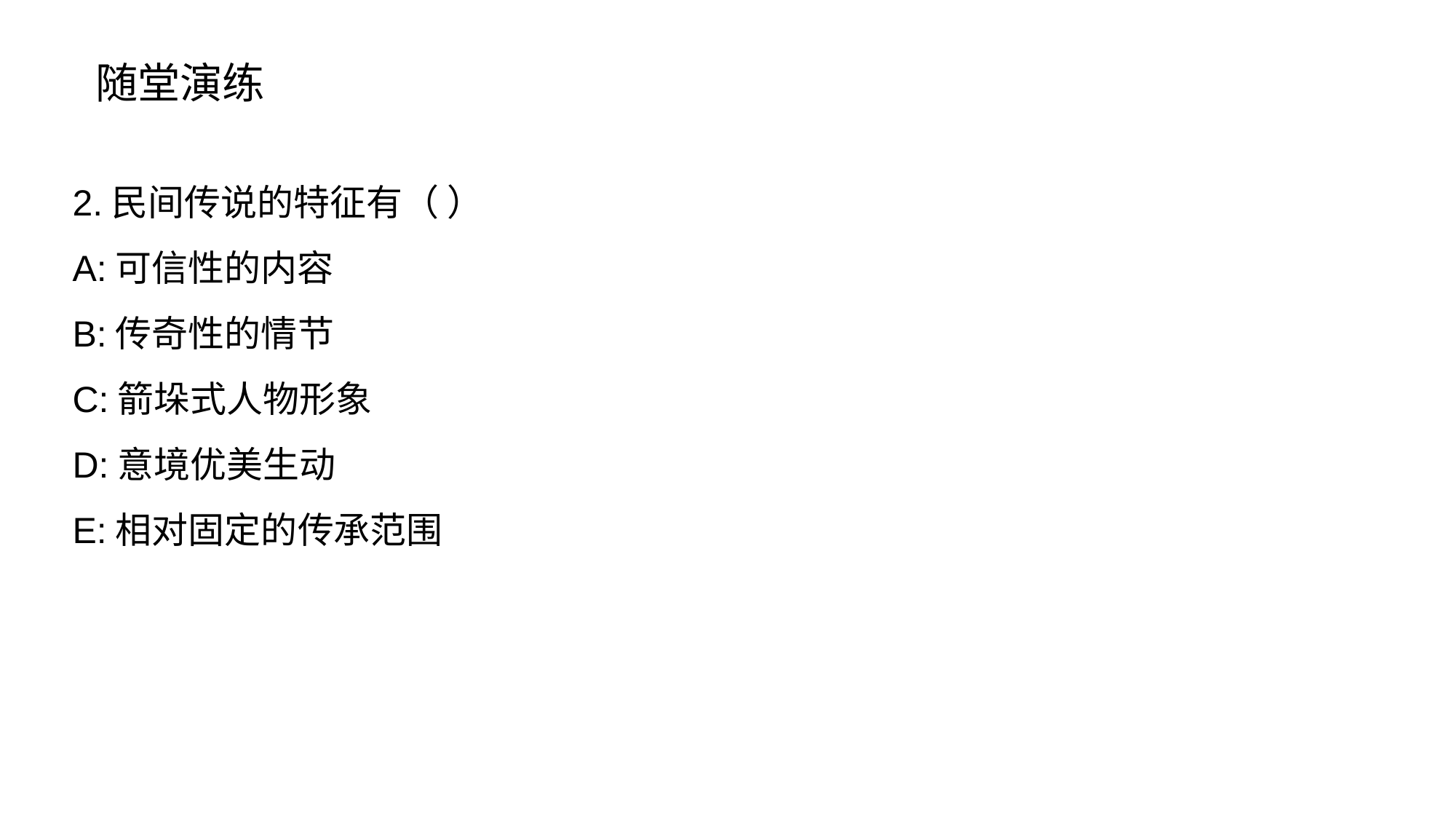

随堂演练
2.民间传说的特征有（ ）
A:可信性的内容
B:传奇性的情节
C:箭垛式人物形象
D:意境优美生动
E:相对固定的传承范围